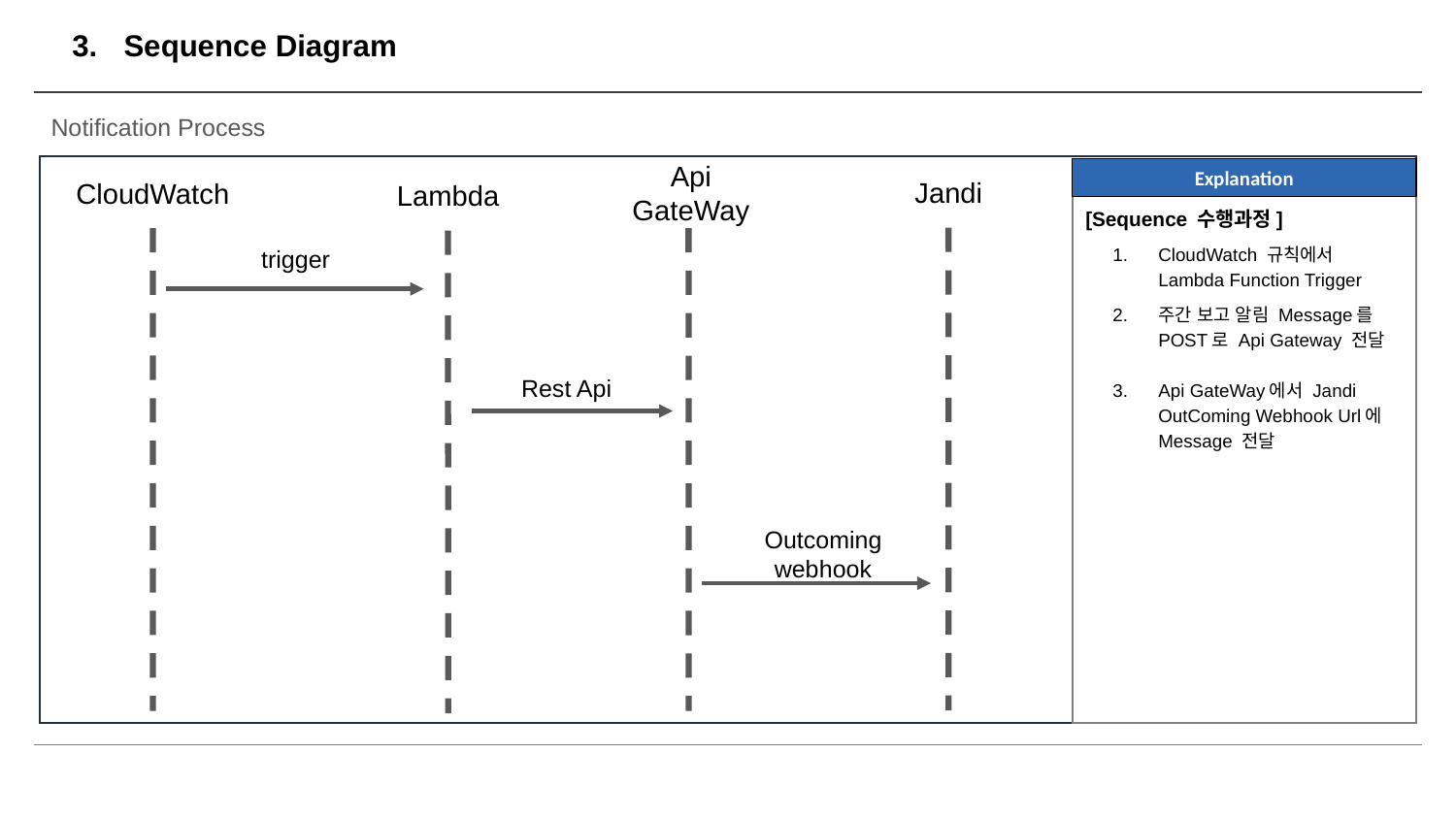

# Sequence Diagram
Notification Process
Jandi

CloudWatch
Api
GateWay
Explanation
Lambda

[Sequence 수행과정]
CloudWatch 규칙에서 Lambda Function Trigger
주간 보고 알림 Message를 POST로 Api Gateway 전달
Api GateWay에서 Jandi OutComing Webhook Url에 Message 전달
trigger
Rest Api
Outcoming
webhook